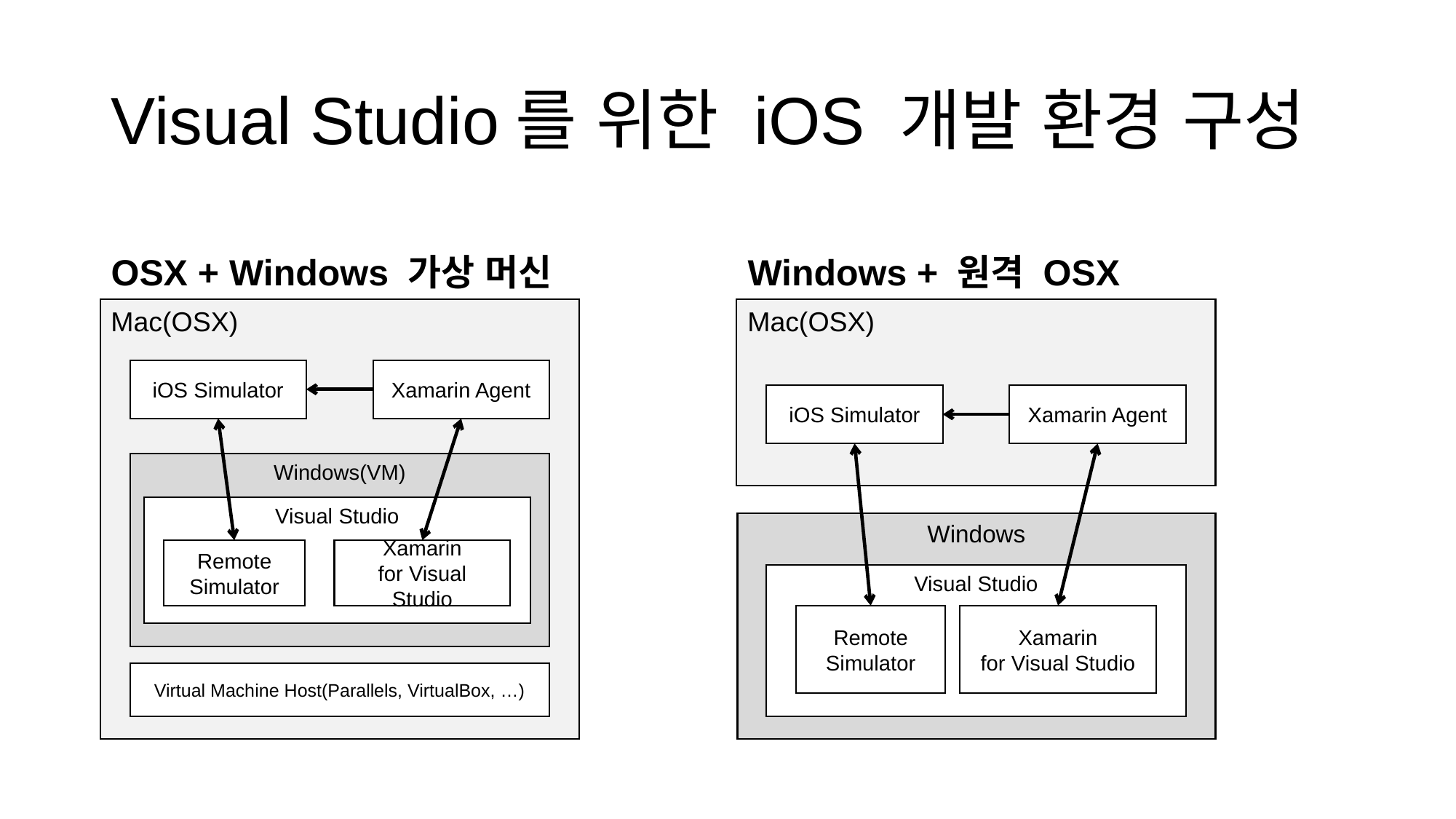

# Visual Studio를 위한 iOS 개발 환경 구성
OSX + Windows 가상 머신
Windows + 원격 OSX
Mac(OSX)
Mac(OSX)
iOS Simulator
Xamarin Agent
iOS Simulator
Xamarin Agent
Windows(VM)
Visual Studio
Windows
Remote Simulator
Xamarin
for Visual Studio
Visual Studio
Remote Simulator
Xamarin
for Visual Studio
Virtual Machine Host(Parallels, VirtualBox, …)